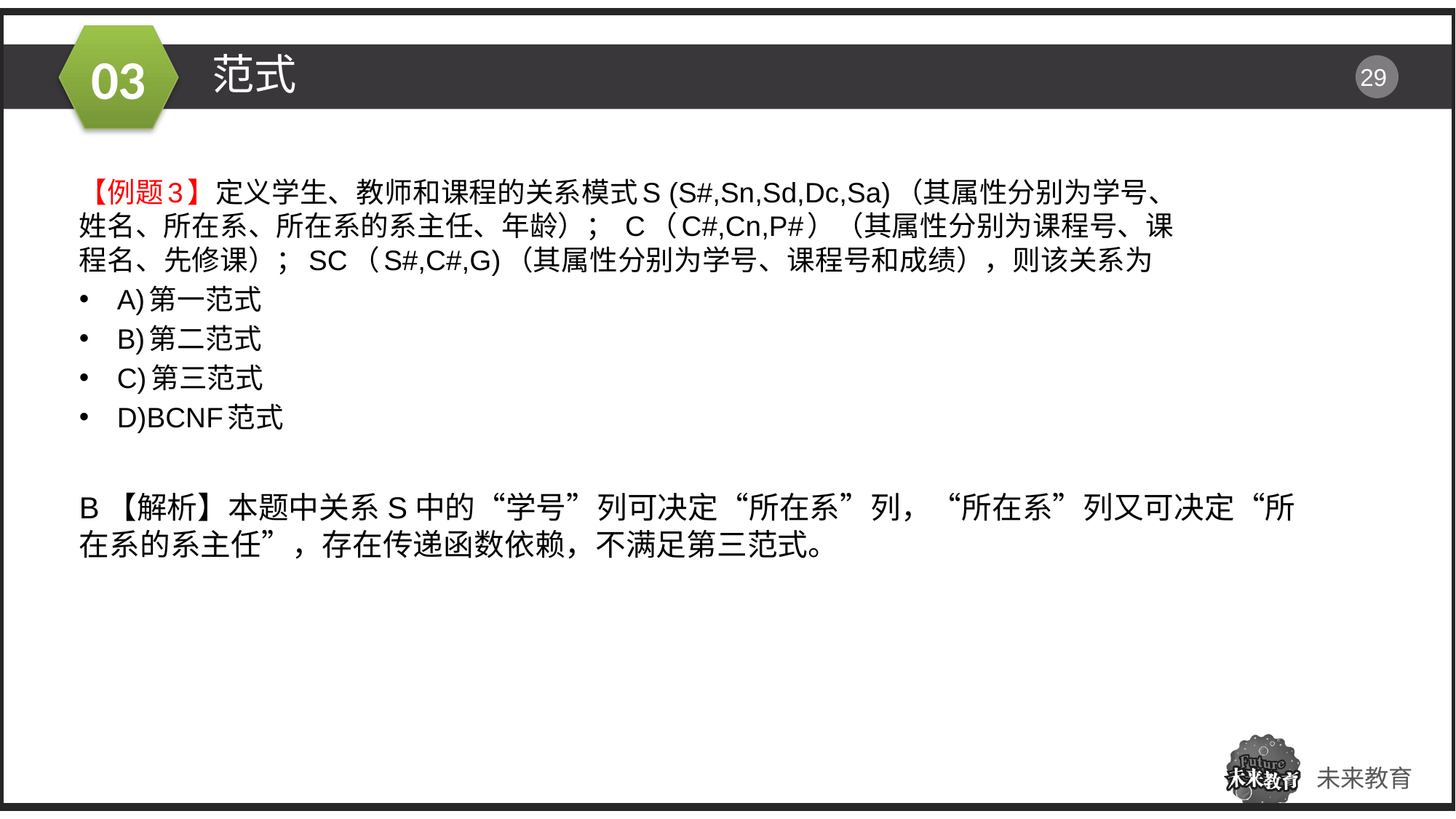

范式
【例题3】定义学生、教师和课程的关系模式S (S#,Sn,Sd,Dc,Sa)（其属性分别为学号、姓名、所在系、所在系的系主任、年龄）； C（C#,Cn,P#）（其属性分别为课程号、课程名、先修课）；SC（S#,C#,G)（其属性分别为学号、课程号和成绩），则该关系为
A)第一范式
B)第二范式
C)第三范式
D)BCNF范式

01
B【解析】本题中关系S中的“学号”列可决定“所在系”列，“所在系”列又可决定“所在系的系主任”，存在传递函数依赖，不满足第三范式。